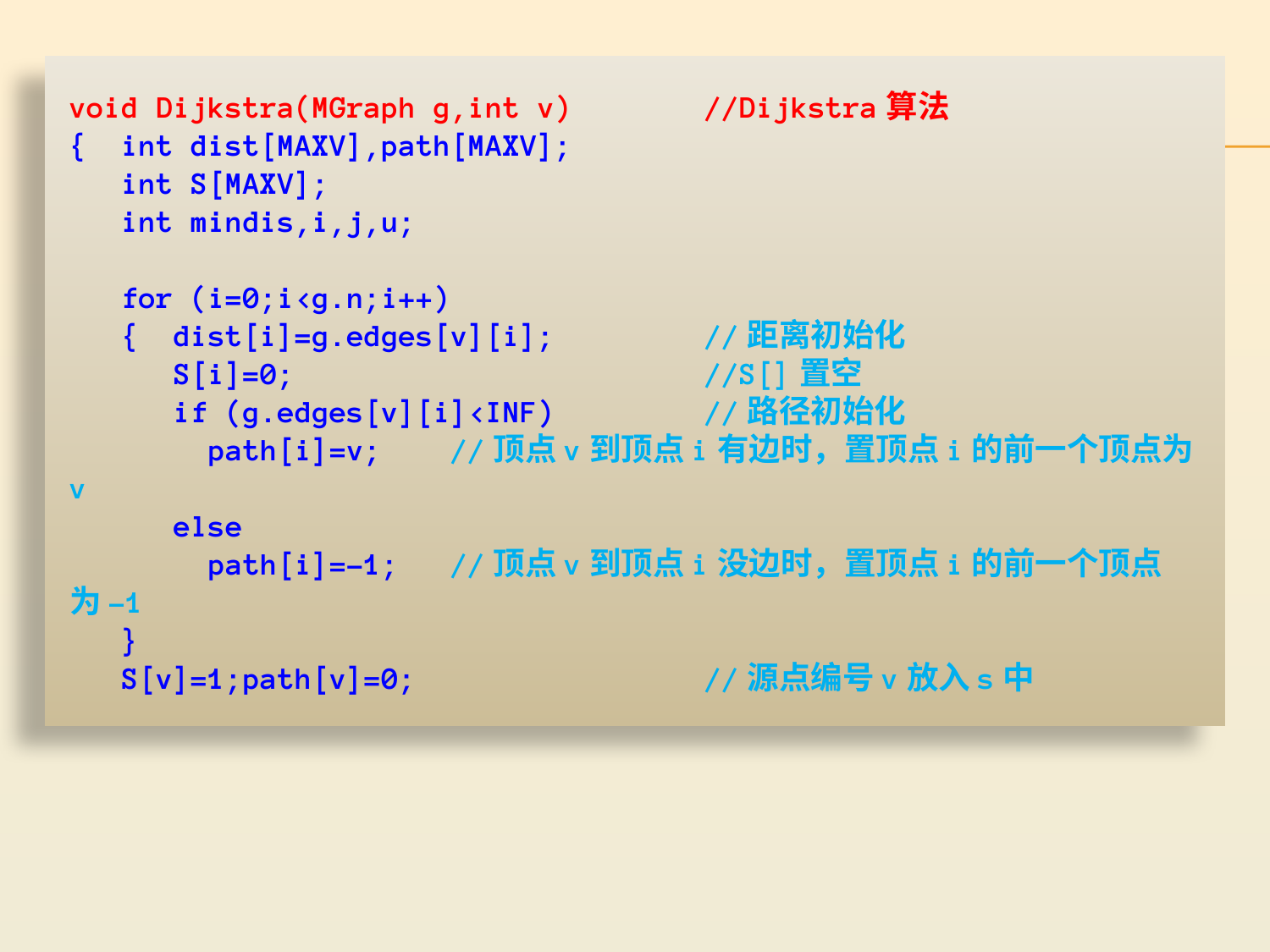

void Dijkstra(MGraph g,int v)		//Dijkstra算法
{  int dist[MAXV],path[MAXV];
   int S[MAXV];
   int mindis,i,j,u;
   for (i=0;i<g.n;i++)
   {  dist[i]=g.edges[v][i];		//距离初始化
      S[i]=0;				//S[]置空
      if (g.edges[v][i]<INF)		//路径初始化
        path[i]=v;	//顶点v到顶点i有边时，置顶点i的前一个顶点为v
      else
        path[i]=-1;	//顶点v到顶点i没边时，置顶点i的前一个顶点为-1
   }
   S[v]=1;path[v]=0;			//源点编号v放入s中